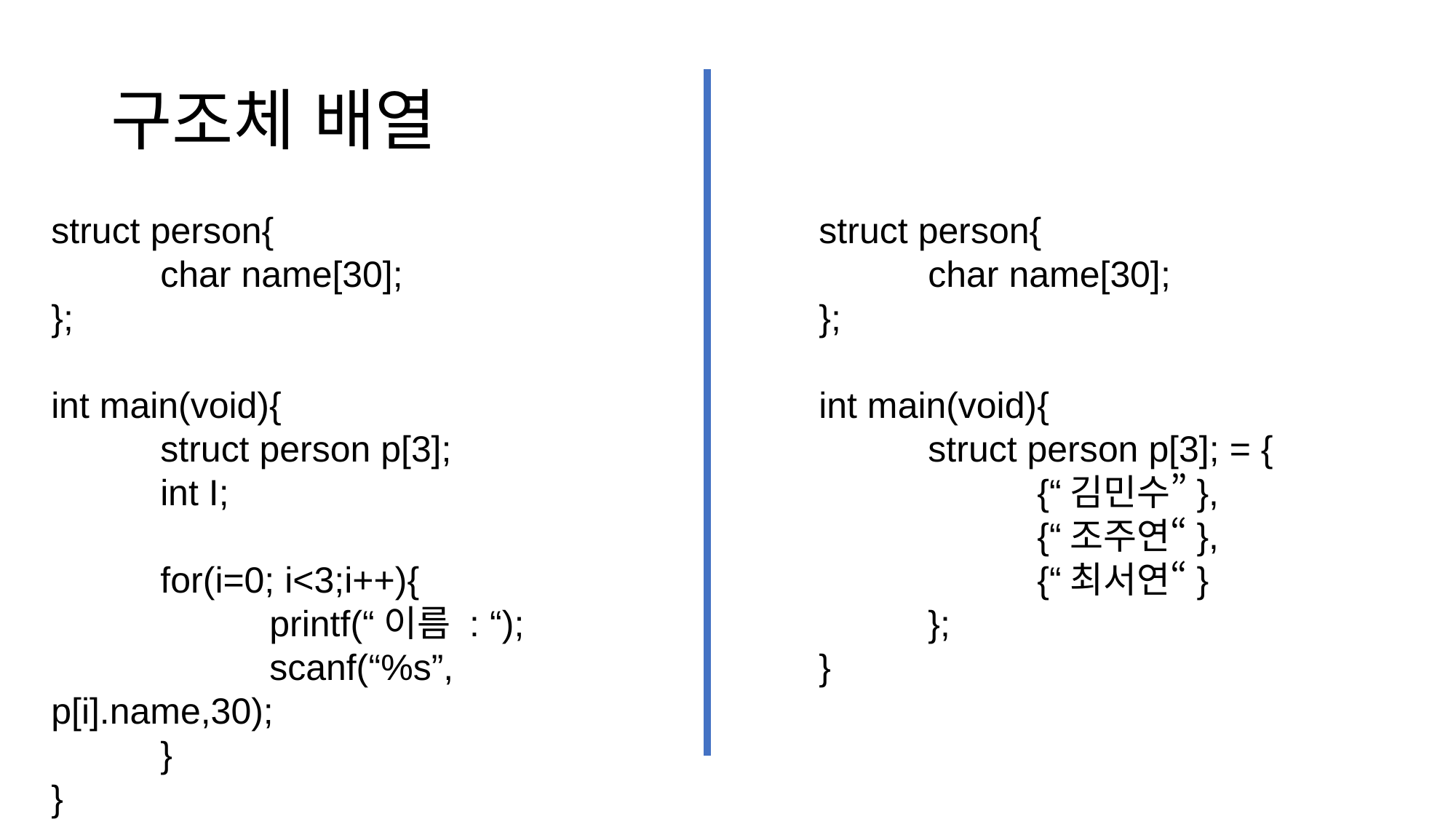

# 구조체 배열
struct person{
	char name[30];
};

int main(void){
	struct person p[3];
	int I;

	for(i=0; i<3;i++){
		printf(“이름 : “);
		scanf(“%s”, p[i].name,30);
	}
}
struct person{
	char name[30];
};

int main(void){
	struct person p[3]; = {
		{“김민수”},
		{“조주연“},
		{“최서연“}
	};
}